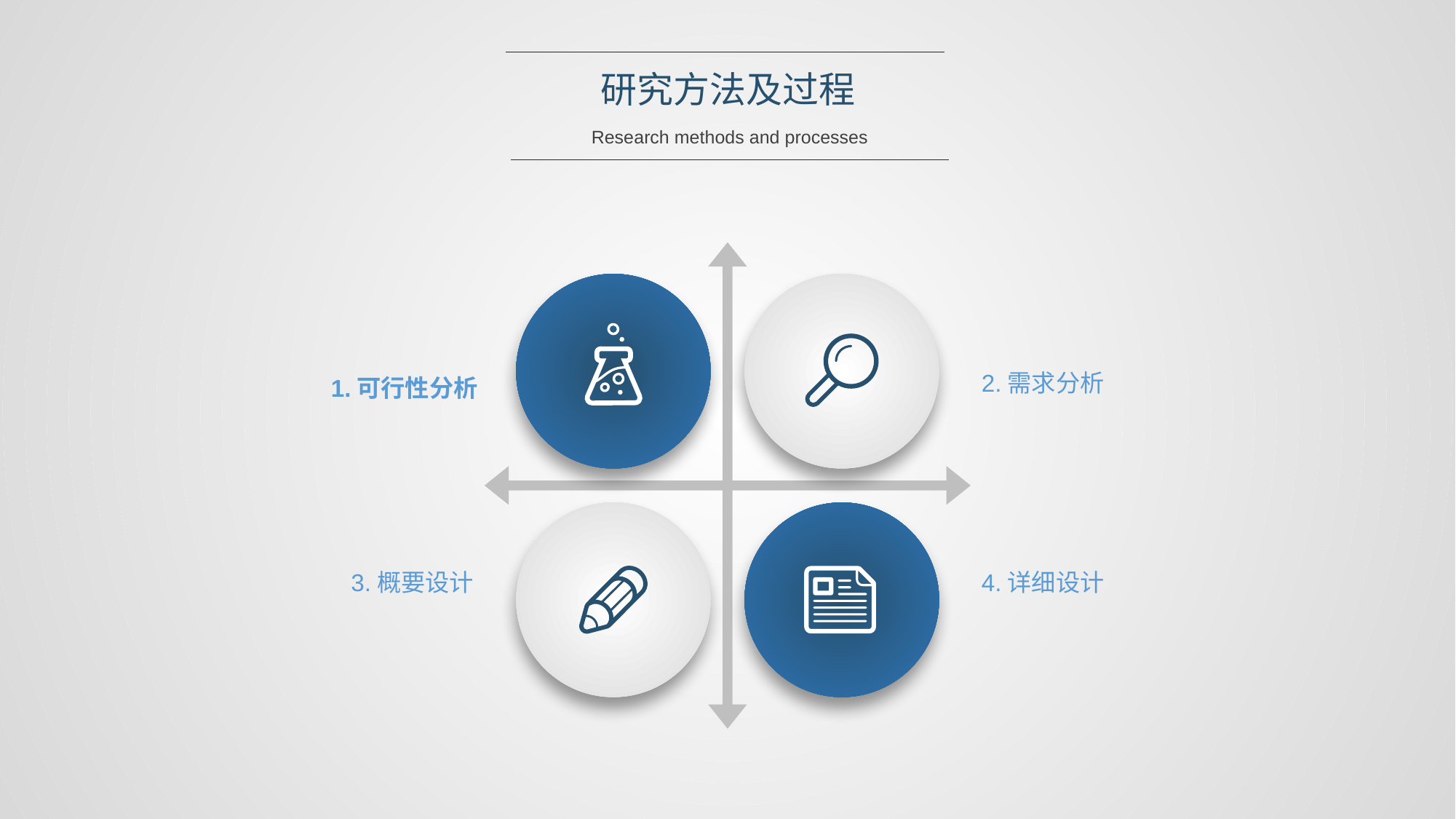

研究方法及过程
Research methods and processes

2.需求分析
1.可行性分析

4.详细设计
3.概要设计